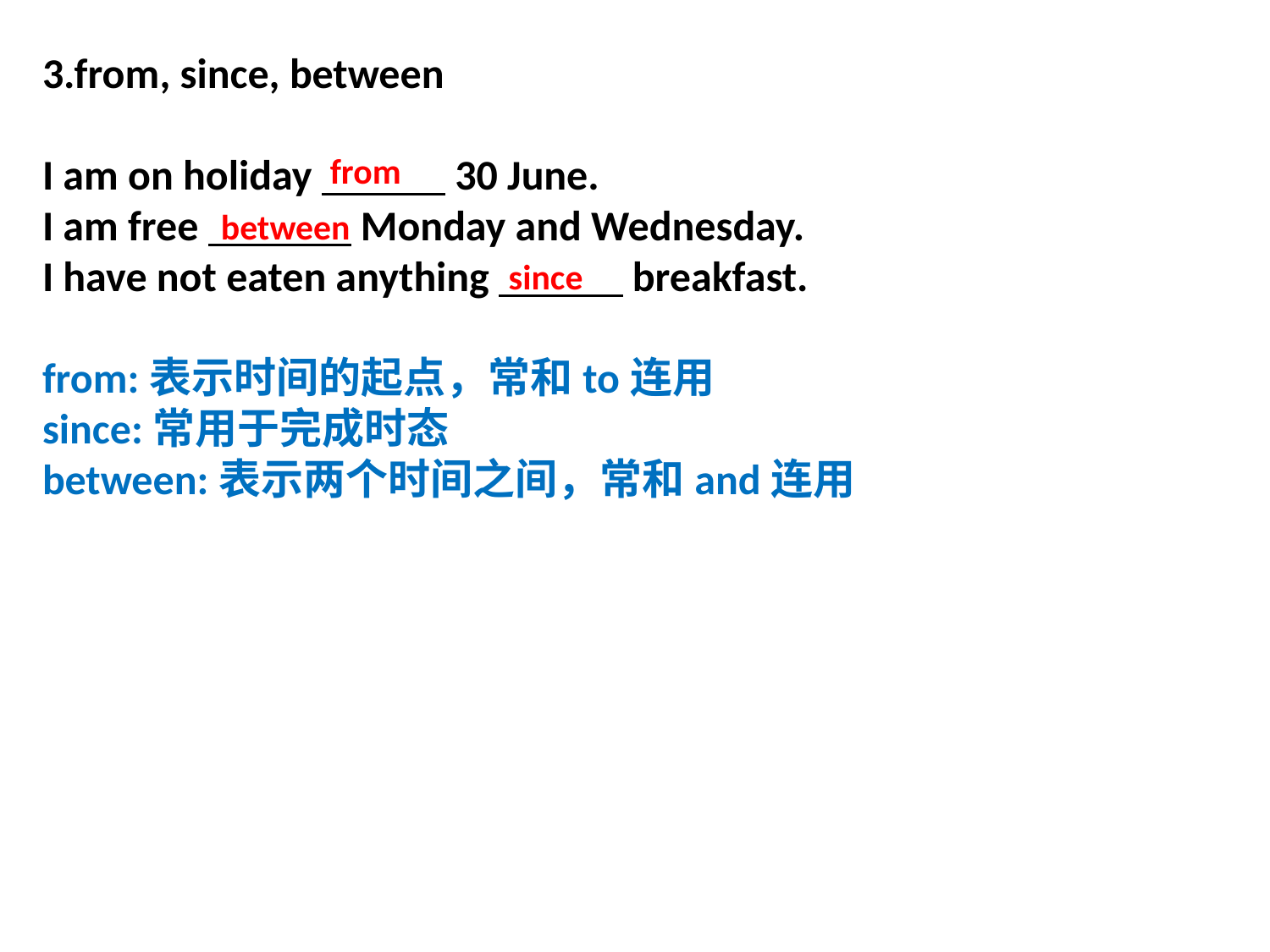

3.from, since, between

I am on holiday               30 June.
I am free                 Monday and Wednesday.
I have not eaten anything               breakfast.

from:表示时间的起点，常和to连用
since:常用于完成时态
between:表示两个时间之间，常和and连用
from
between
since